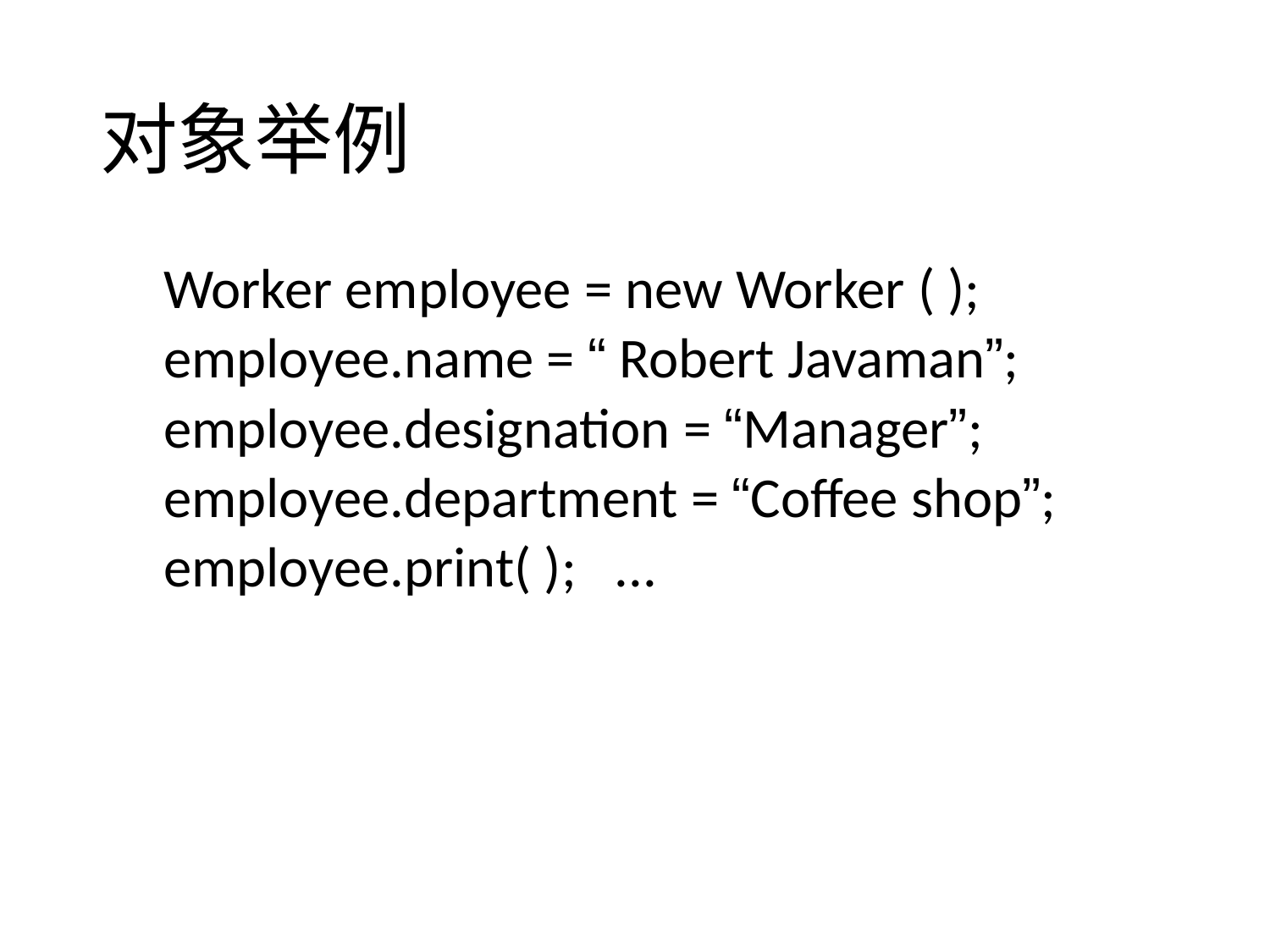

# 对象举例
Worker employee = new Worker ( );
employee.name = “ Robert Javaman”;
employee.designation = “Manager”;
employee.department = “Coffee shop”;
employee.print( );   ...